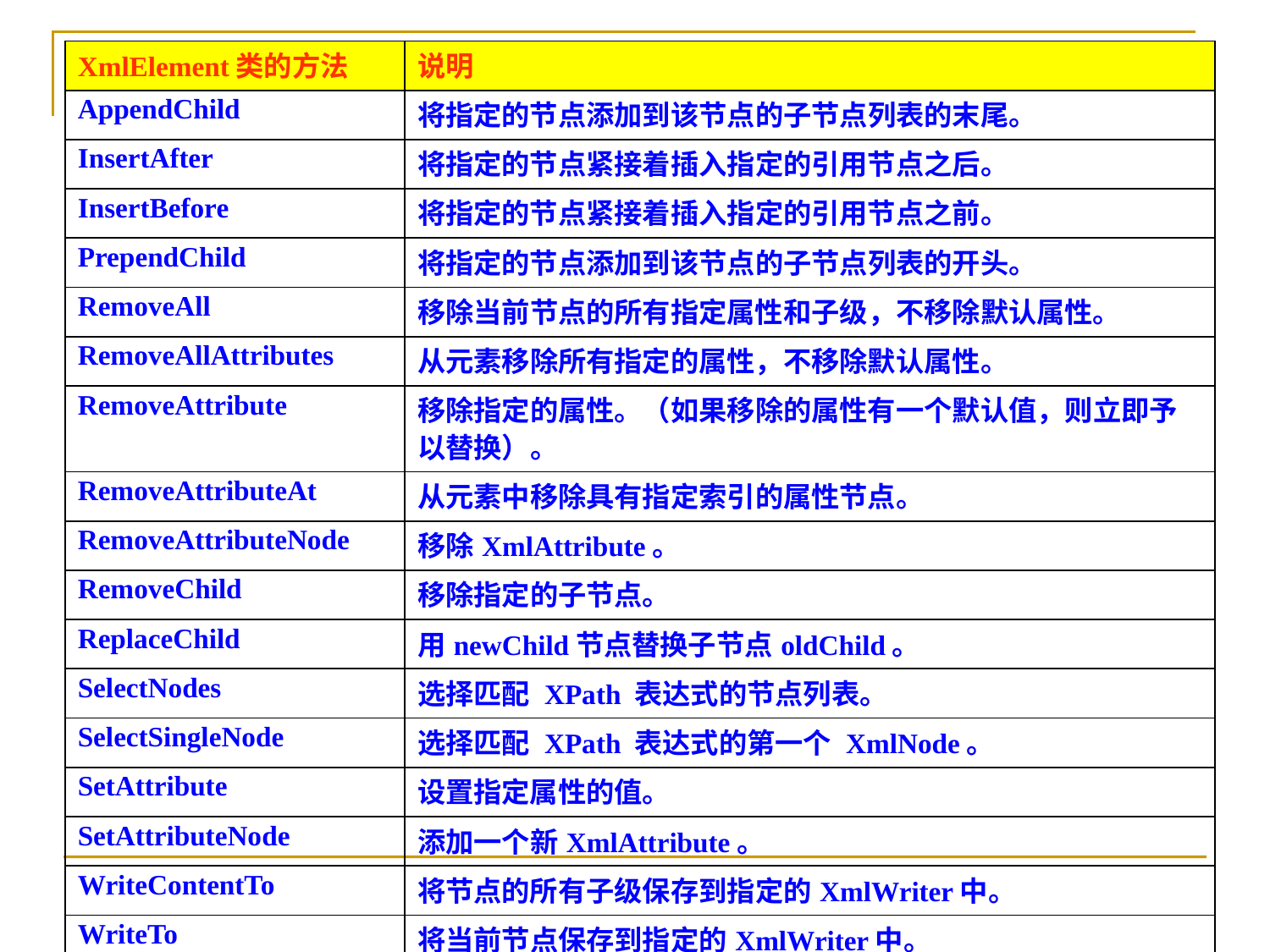

| XmlElement类的方法 | 说明 |
| --- | --- |
| AppendChild | 将指定的节点添加到该节点的子节点列表的末尾。 |
| InsertAfter | 将指定的节点紧接着插入指定的引用节点之后。 |
| InsertBefore | 将指定的节点紧接着插入指定的引用节点之前。 |
| PrependChild | 将指定的节点添加到该节点的子节点列表的开头。 |
| RemoveAll | 移除当前节点的所有指定属性和子级，不移除默认属性。 |
| RemoveAllAttributes | 从元素移除所有指定的属性，不移除默认属性。 |
| RemoveAttribute | 移除指定的属性。（如果移除的属性有一个默认值，则立即予以替换）。 |
| RemoveAttributeAt | 从元素中移除具有指定索引的属性节点。 |
| RemoveAttributeNode | 移除XmlAttribute。 |
| RemoveChild | 移除指定的子节点。 |
| ReplaceChild | 用newChild节点替换子节点oldChild。 |
| SelectNodes | 选择匹配 XPath 表达式的节点列表。 |
| SelectSingleNode | 选择匹配 XPath 表达式的第一个 XmlNode。 |
| SetAttribute | 设置指定属性的值。 |
| SetAttributeNode | 添加一个新XmlAttribute。 |
| WriteContentTo | 将节点的所有子级保存到指定的XmlWriter中。 |
| WriteTo | 将当前节点保存到指定的XmlWriter中。 |